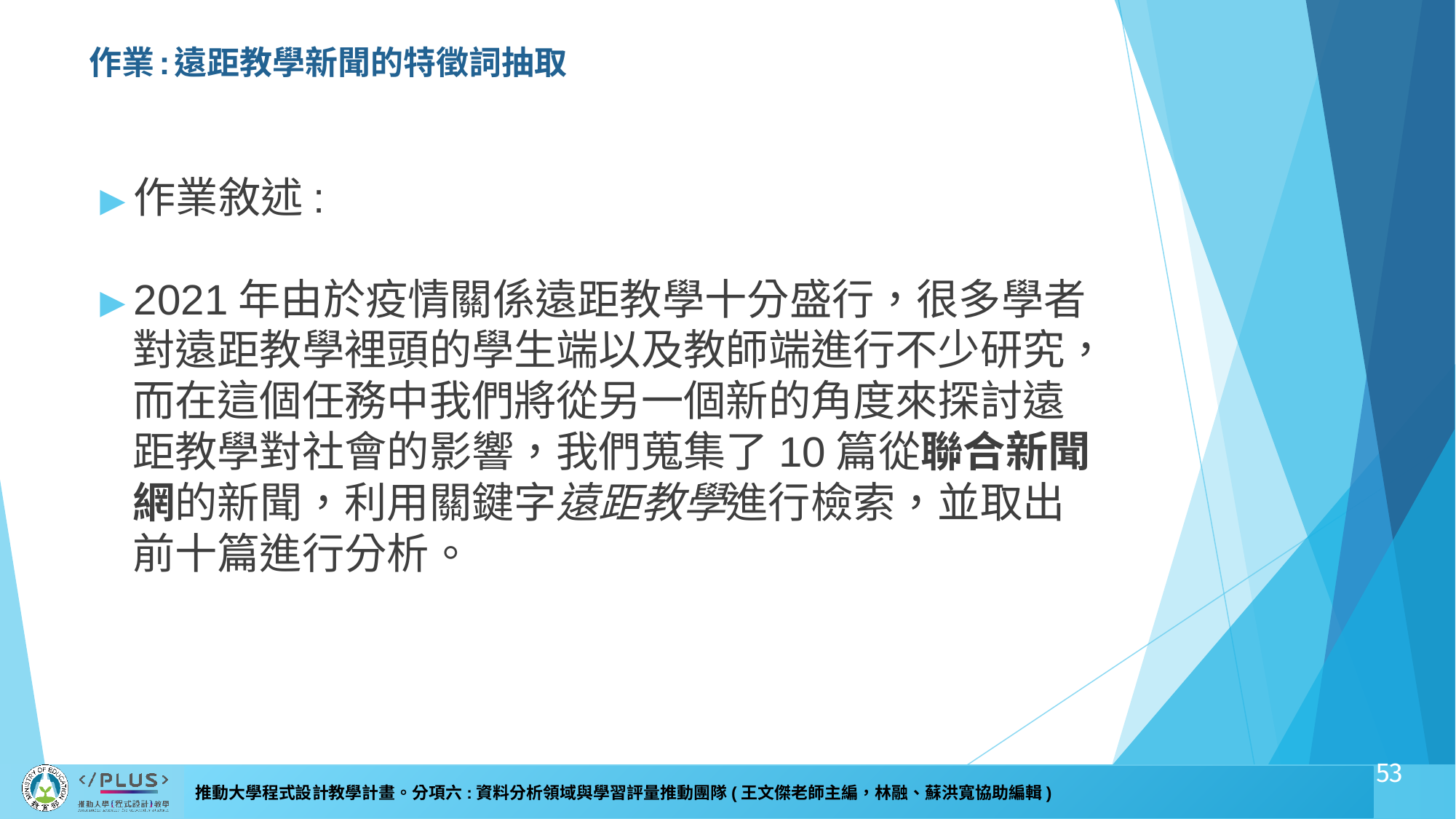

# 作業:遠距教學新聞的特徵詞抽取
作業敘述:

2021年由於疫情關係遠距教學十分盛行，很多學者對遠距教學裡頭的學生端以及教師端進行不少研究，而在這個任務中我們將從另一個新的角度來探討遠距教學對社會的影響，我們蒐集了10篇從聯合新聞網的新聞，利用關鍵字遠距教學進行檢索，並取出前十篇進行分析。

53
推動大學程式設計教學計畫。分項六:資料分析領域與學習評量推動團隊(王文傑老師主編，林融、蘇洪寬協助編輯)